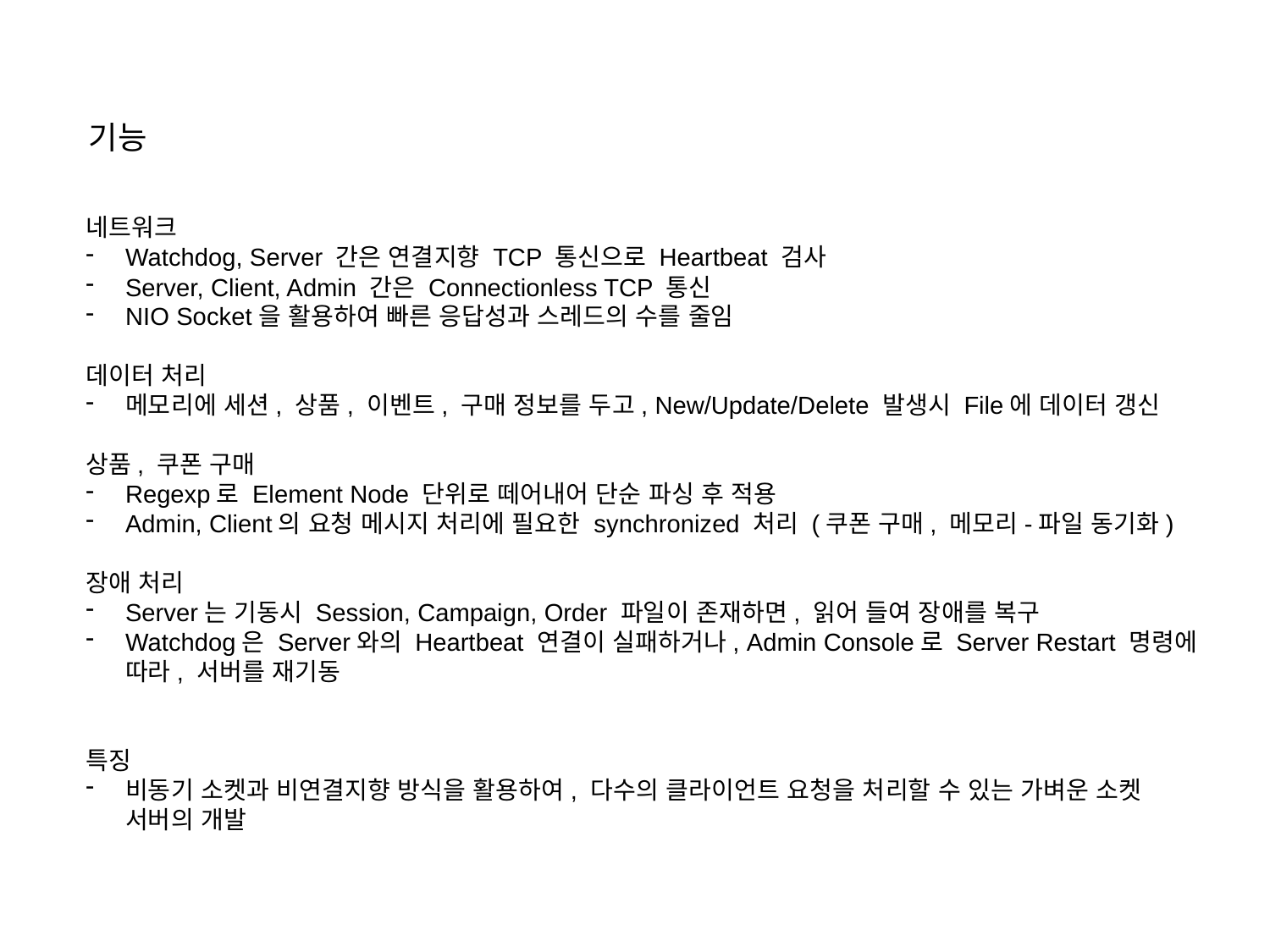

기능
네트워크
Watchdog, Server 간은 연결지향 TCP 통신으로 Heartbeat 검사
Server, Client, Admin 간은 Connectionless TCP 통신
NIO Socket을 활용하여 빠른 응답성과 스레드의 수를 줄임

데이터 처리
메모리에 세션, 상품, 이벤트, 구매 정보를 두고, New/Update/Delete 발생시 File에 데이터 갱신

상품, 쿠폰 구매
Regexp로 Element Node 단위로 떼어내어 단순 파싱 후 적용
Admin, Client의 요청 메시지 처리에 필요한 synchronized 처리 (쿠폰 구매, 메모리-파일 동기화)

장애 처리
Server는 기동시 Session, Campaign, Order 파일이 존재하면, 읽어 들여 장애를 복구
Watchdog은 Server와의 Heartbeat 연결이 실패하거나, Admin Console로 Server Restart 명령에 따라, 서버를 재기동

특징
비동기 소켓과 비연결지향 방식을 활용하여, 다수의 클라이언트 요청을 처리할 수 있는 가벼운 소켓 서버의 개발